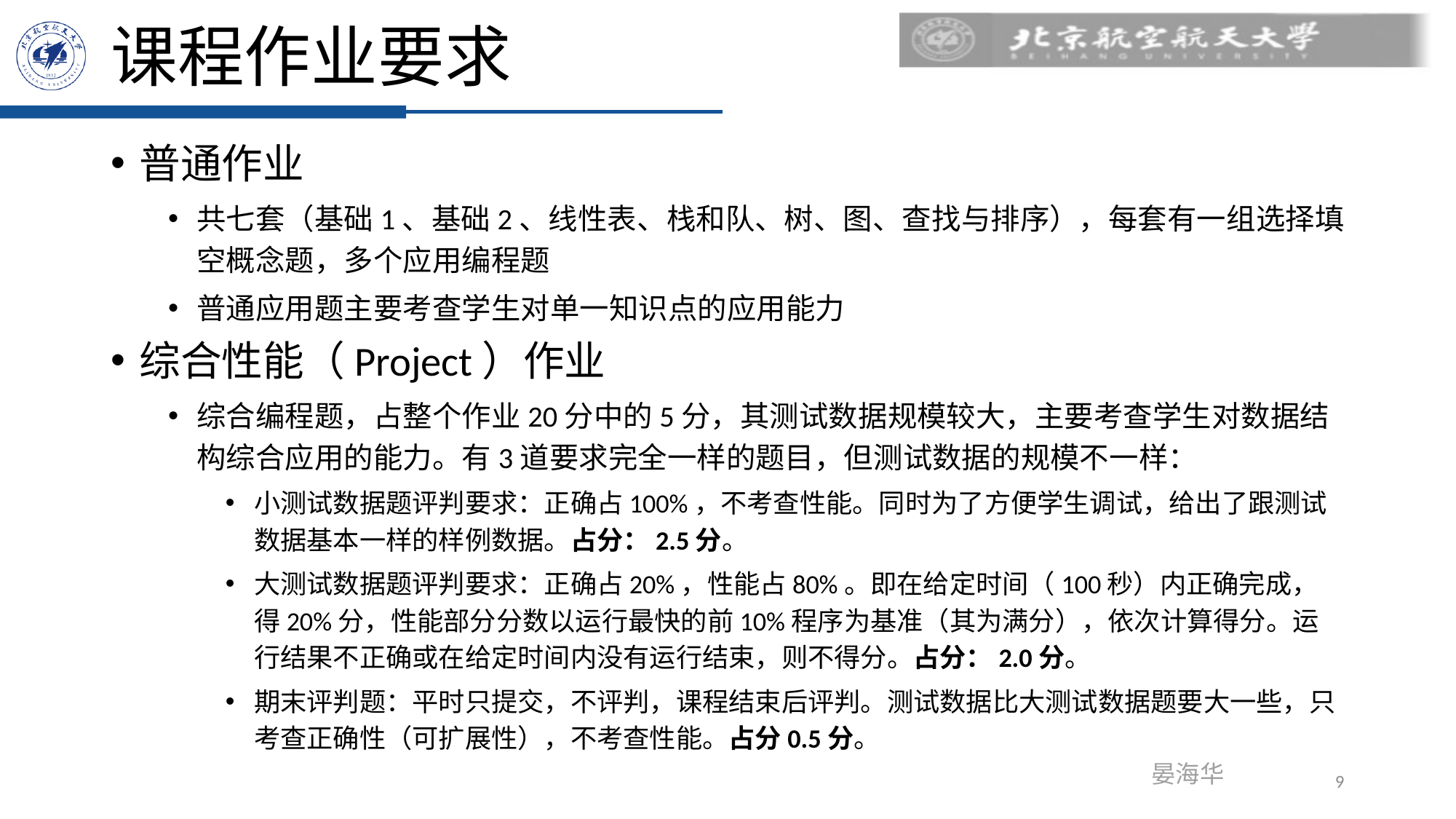

# 课程作业要求
普通作业
共七套（基础1、基础2、线性表、栈和队、树、图、查找与排序），每套有一组选择填空概念题，多个应用编程题
普通应用题主要考查学生对单一知识点的应用能力
综合性能（Project）作业
综合编程题，占整个作业20分中的5分，其测试数据规模较大，主要考查学生对数据结构综合应用的能力。有3道要求完全一样的题目，但测试数据的规模不一样：
小测试数据题评判要求：正确占100%，不考查性能。同时为了方便学生调试，给出了跟测试数据基本一样的样例数据。占分：2.5分。
大测试数据题评判要求：正确占20%，性能占80%。即在给定时间（100秒）内正确完成，得20%分，性能部分分数以运行最快的前10%程序为基准（其为满分），依次计算得分。运行结果不正确或在给定时间内没有运行结束，则不得分。占分：2.0分。
期末评判题：平时只提交，不评判，课程结束后评判。测试数据比大测试数据题要大一些，只考查正确性（可扩展性），不考查性能。占分0.5分。
9